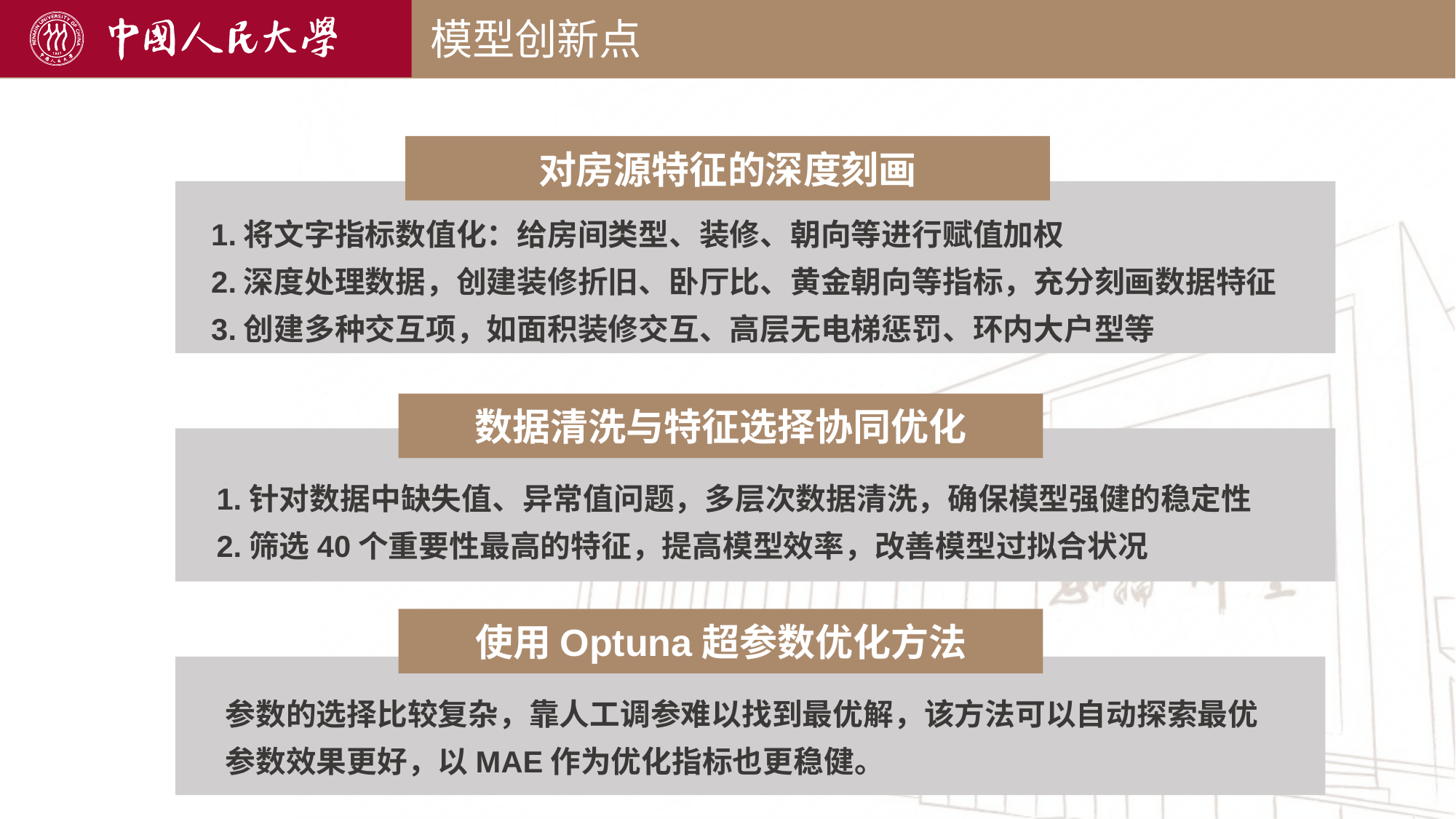

模型创新点

对房源特征的深度刻画

1.将文字指标数值化：给房间类型、装修、朝向等进行赋值加权
2.深度处理数据，创建装修折旧、卧厅比、黄金朝向等指标，充分刻画数据特征
3.创建多种交互项，如面积装修交互、高层无电梯惩罚、环内大户型等
3
数据清洗与特征选择协同优化
2

1.针对数据中缺失值、异常值问题，多层次数据清洗，确保模型强健的稳定性
2.筛选40个重要性最高的特征，提高模型效率，改善模型过拟合状况
使用Optuna超参数优化方法

参数的选择比较复杂，靠人工调参难以找到最优解，该方法可以自动探索最优参数效果更好，以MAE作为优化指标也更稳健。